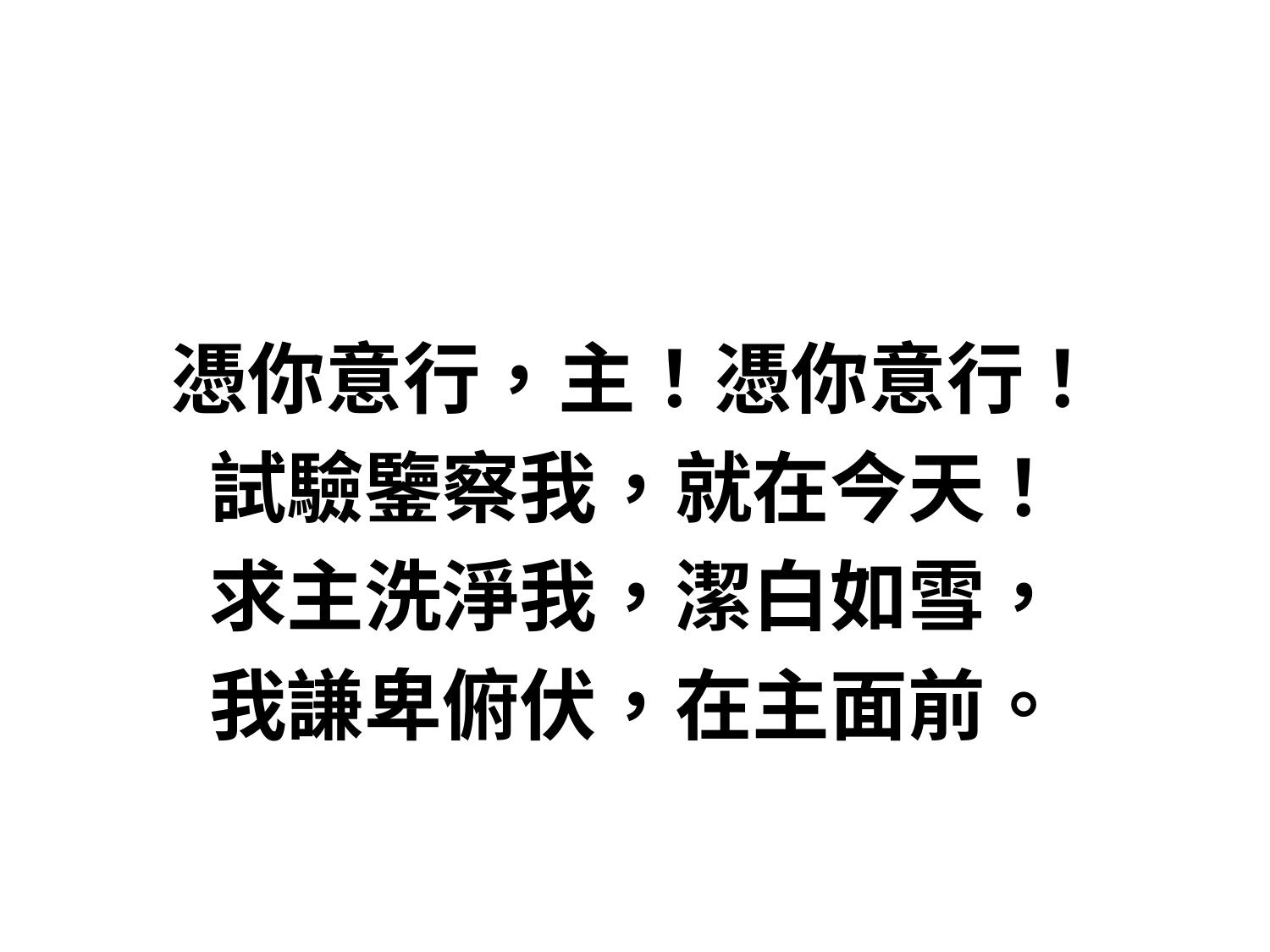

#
憑你意行，主！憑你意行！
試驗鑒察我，就在今天！
求主洗淨我，潔白如雪，
我謙卑俯伏，在主面前。